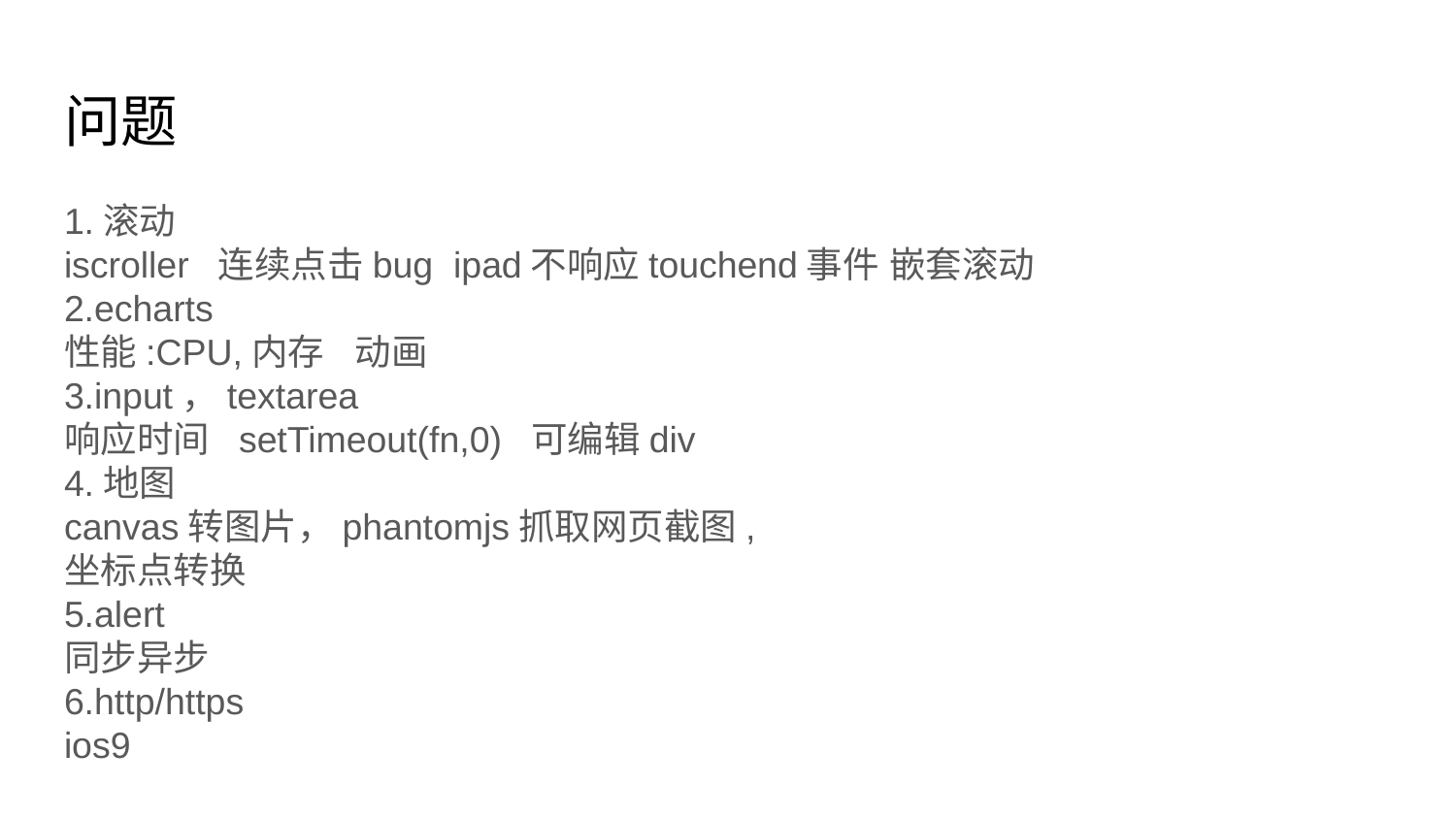

# 问题
1.滚动
iscroller  连续点击bug  ipad不响应touchend事件 嵌套滚动
2.echarts
性能:CPU,内存   动画
3.input，textarea
响应时间  setTimeout(fn,0)  可编辑div
4.地图
canvas转图片，phantomjs抓取网页截图,
坐标点转换
5.alert
同步异步
6.http/https
ios9